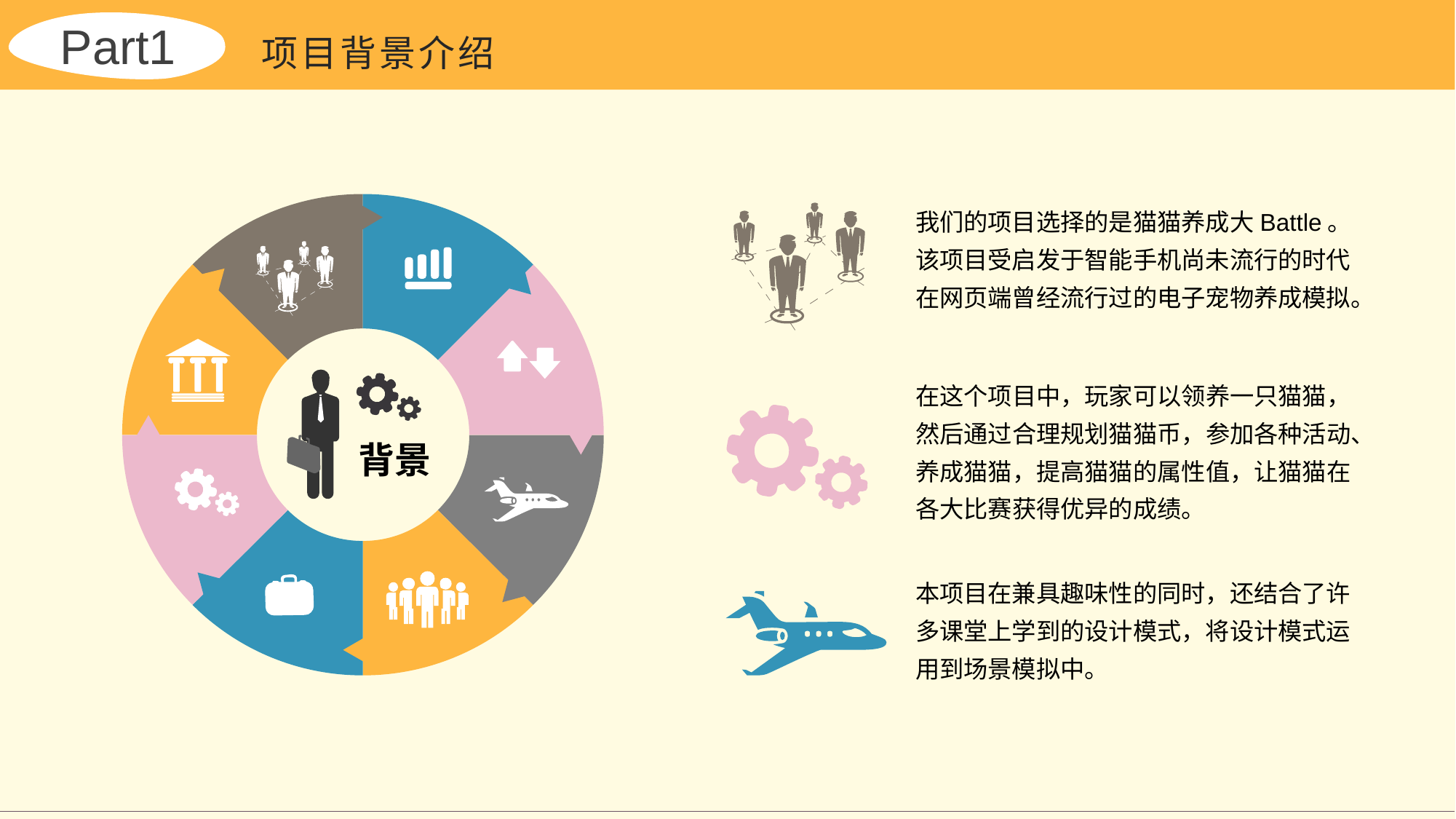

Part1
项目背景介绍

背景

我们的项目选择的是猫猫养成大Battle。该项目受启发于智能手机尚未流行的时代在网页端曾经流行过的电子宠物养成模拟。

在这个项目中，玩家可以领养一只猫猫，然后通过合理规划猫猫币，参加各种活动、养成猫猫，提高猫猫的属性值，让猫猫在各大比赛获得优异的成绩。

本项目在兼具趣味性的同时，还结合了许多课堂上学到的设计模式，将设计模式运用到场景模拟中。